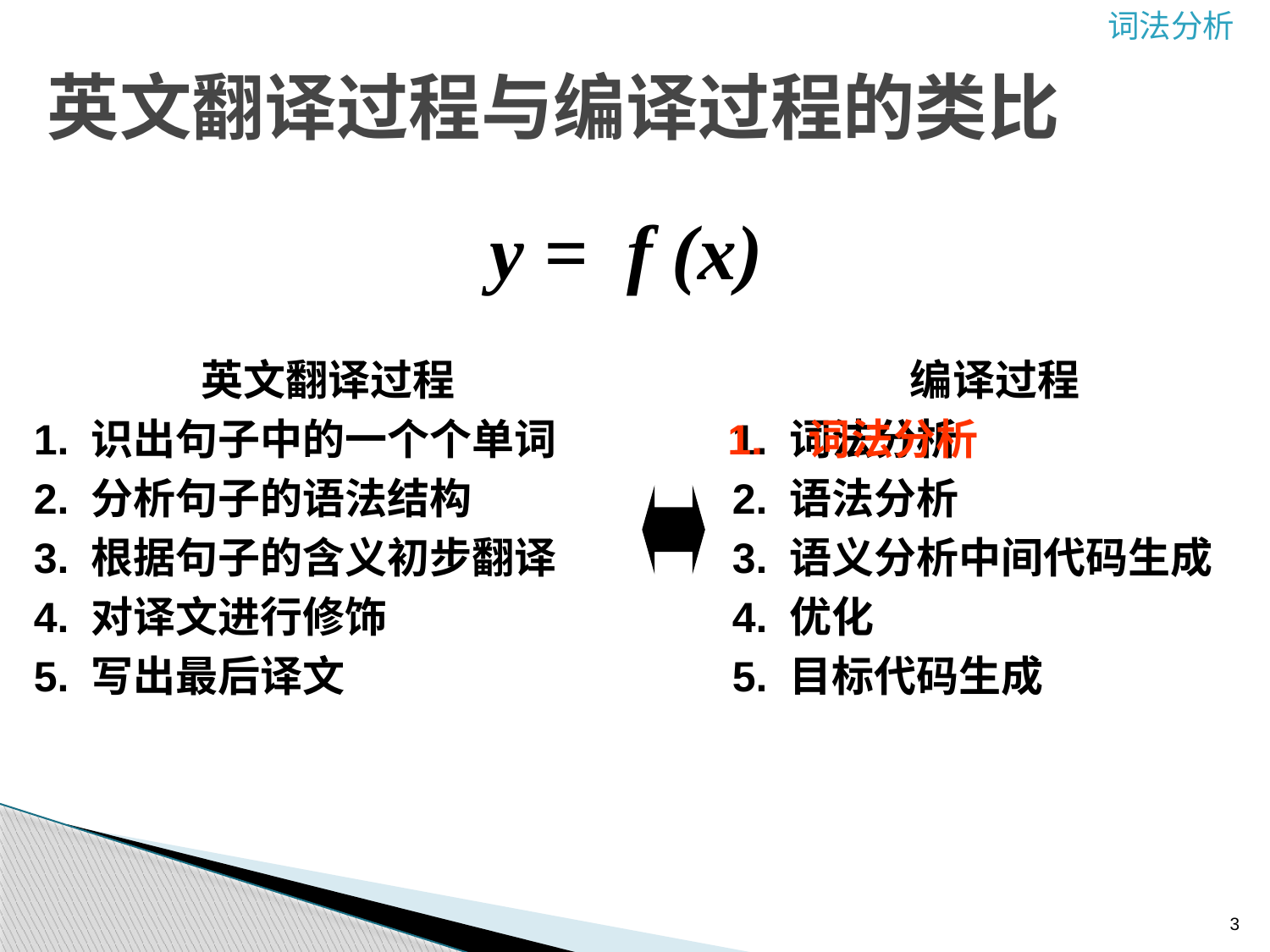

英文翻译过程与编译过程的类比
y =  f (x)
英文翻译过程
1. 识出句子中的一个个单词
2. 分析句子的语法结构
3. 根据句子的含义初步翻译
4. 对译文进行修饰
5. 写出最后译文
编译过程
1. 词法分析
2. 语法分析
3. 语义分析中间代码生成
4. 优化
5. 目标代码生成
1.   词法分析

3